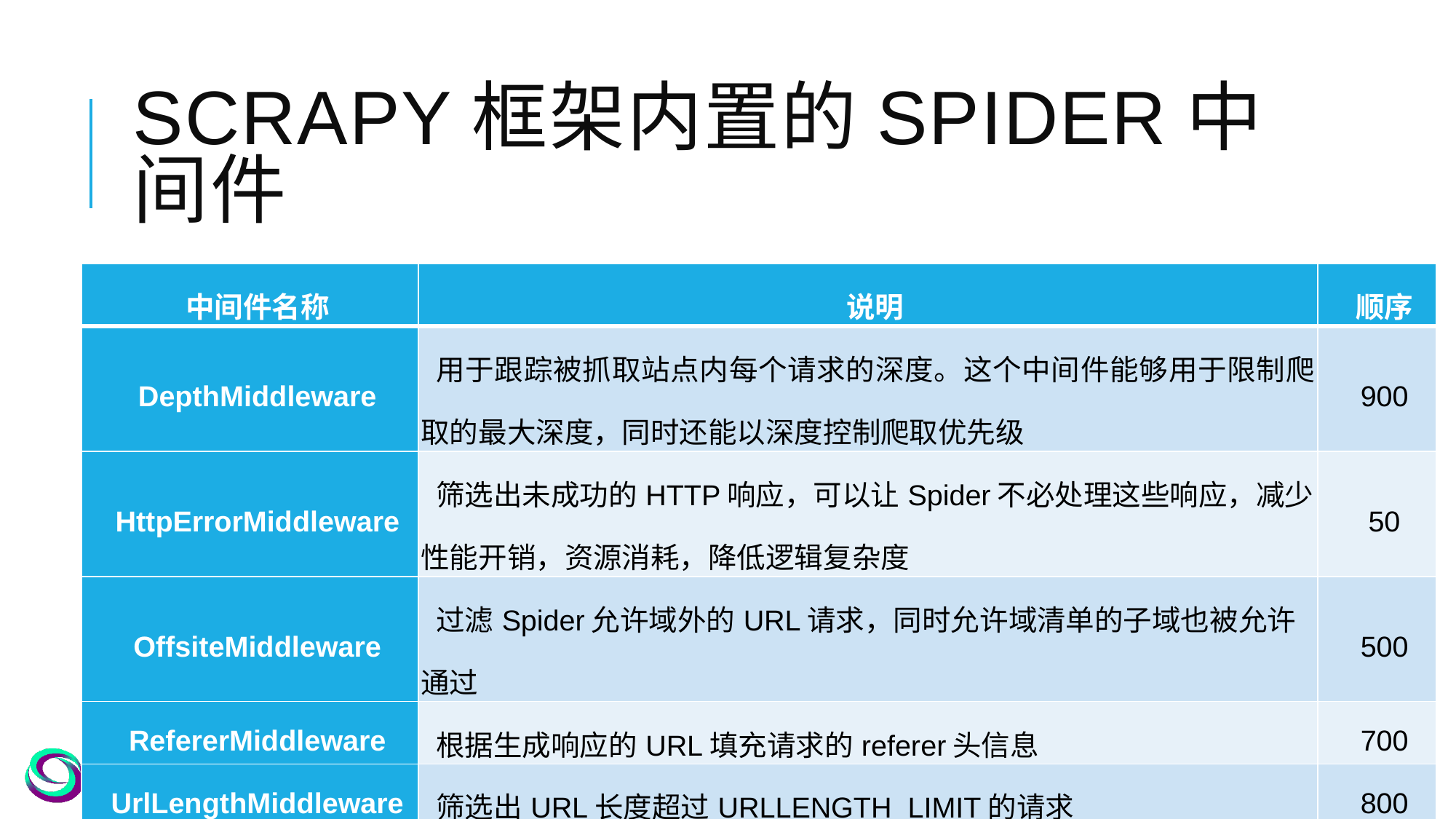

# Scrapy框架内置的Spider中间件
| 中间件名称 | 说明 | 顺序 |
| --- | --- | --- |
| DepthMiddleware | 用于跟踪被抓取站点内每个请求的深度。这个中间件能够用于限制爬取的最大深度，同时还能以深度控制爬取优先级 | 900 |
| HttpErrorMiddleware | 筛选出未成功的HTTP响应，可以让Spider不必处理这些响应，减少性能开销，资源消耗，降低逻辑复杂度 | 50 |
| OffsiteMiddleware | 过滤Spider允许域外的URL请求，同时允许域清单的子域也被允许通过 | 500 |
| RefererMiddleware | 根据生成响应的URL填充请求的referer头信息 | 700 |
| UrlLengthMiddleware | 筛选出URL长度超过URLLENGTH\_LIMIT的请求 | 800 |